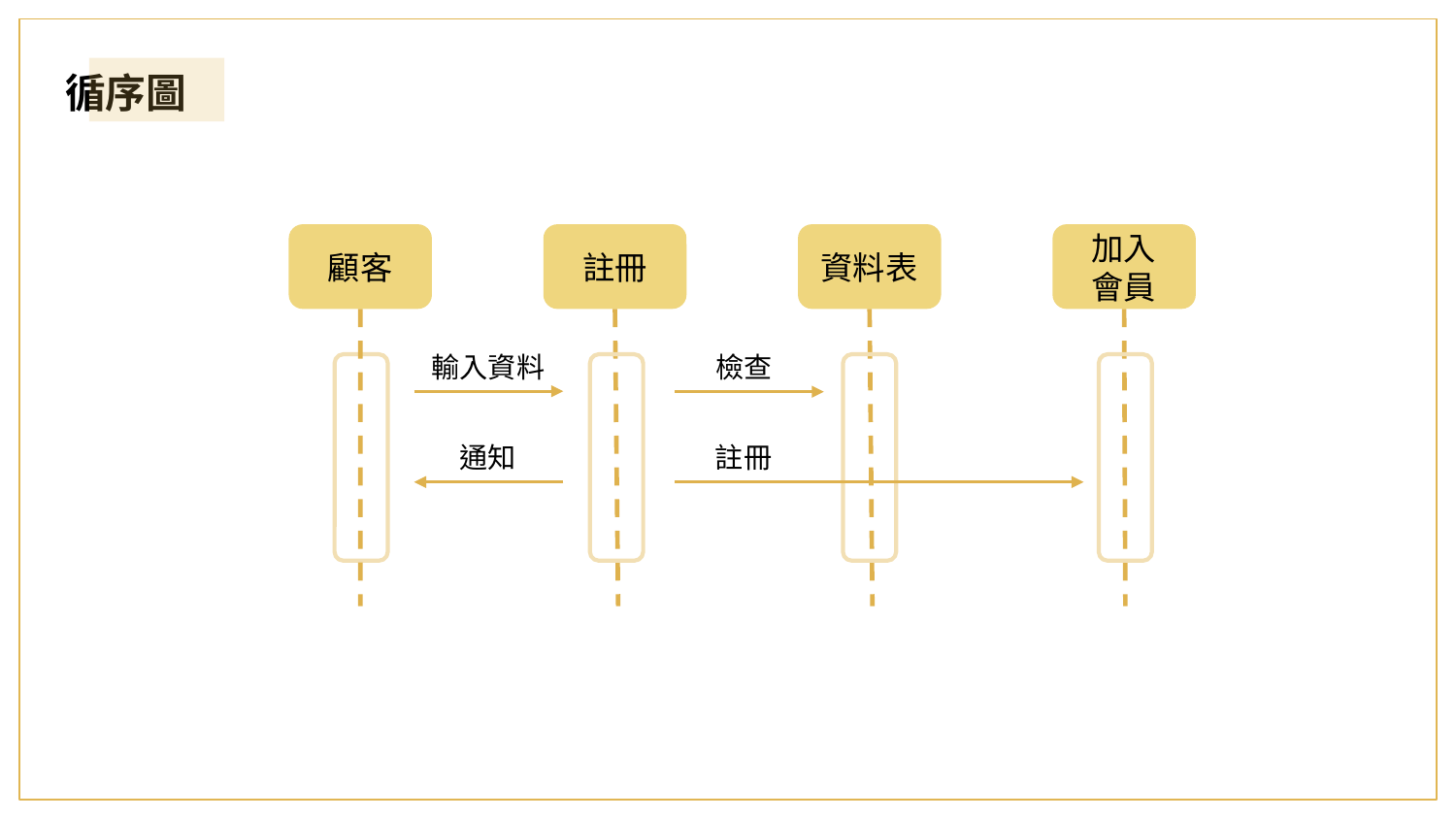

循序圖
加入
會員
註冊
資料表
顧客
檢查
輸入資料

通知
註冊